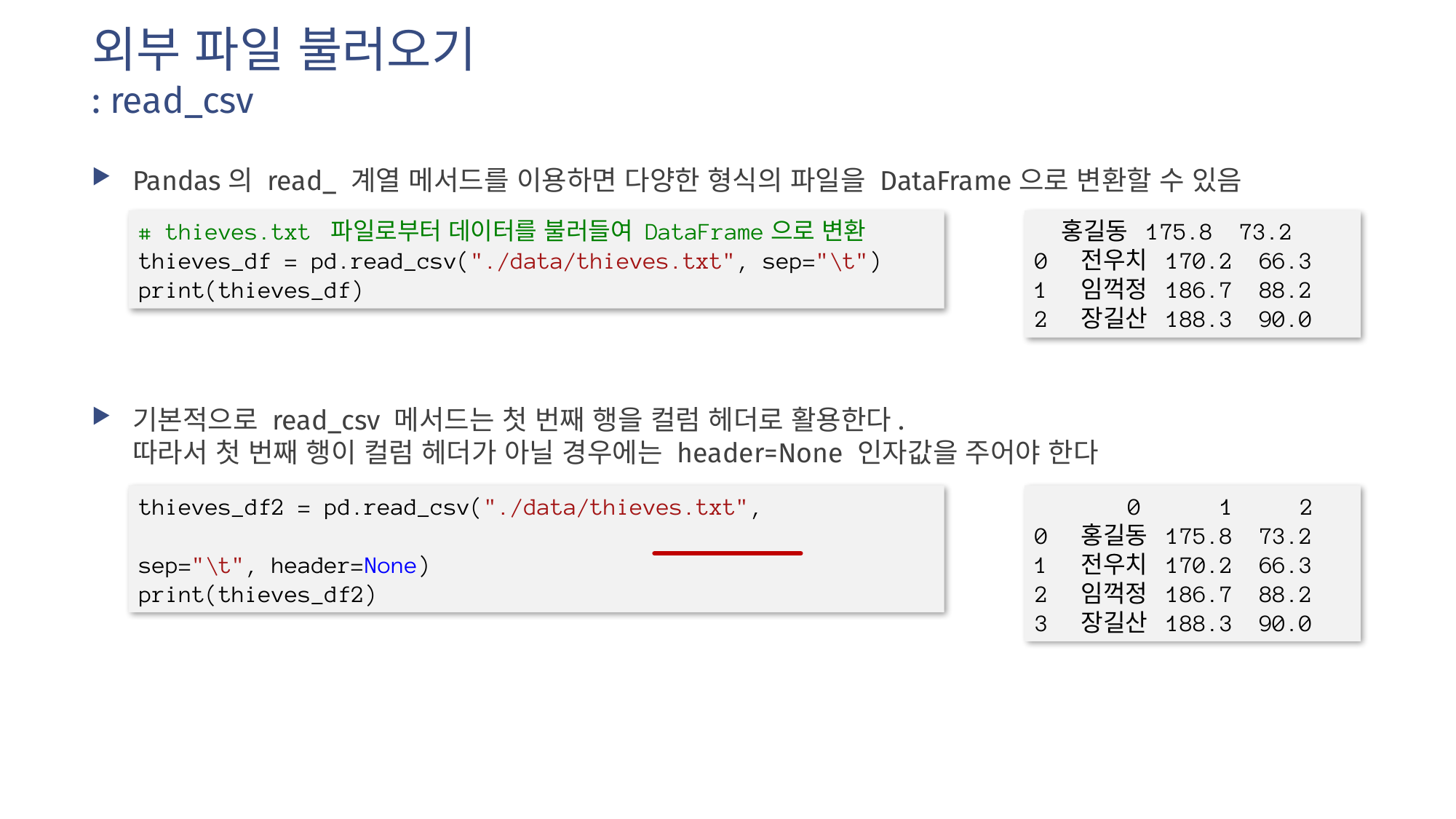

# 외부 파일 불러오기 : read_csv
Pandas의 read_ 계열 메서드를 이용하면 다양한 형식의 파일을 DataFrame으로 변환할 수 있음

기본적으로 read_csv 메서드는 첫 번째 행을 컬럼 헤더로 활용한다.
따라서 첫 번째 행이 컬럼 헤더가 아닐 경우에는 header=None 인자값을 주어야 한다
# thieves.txt 파일로부터 데이터를 불러들여 DataFrame으로 변환
thieves_df = pd.read_csv("./data/thieves.txt", sep="\t")
print(thieves_df)
   홍길동  175.8  73.2
0  전우치  170.2  66.3
1  임꺽정  186.7  88.2
2  장길산  188.3  90.0
thieves_df2 = pd.read_csv("./data/thieves.txt",
							sep="\t", header=None)
print(thieves_df2)
       0      1     2
0  홍길동  175.8  73.2
1  전우치  170.2  66.3
2  임꺽정  186.7  88.2
3  장길산  188.3  90.0